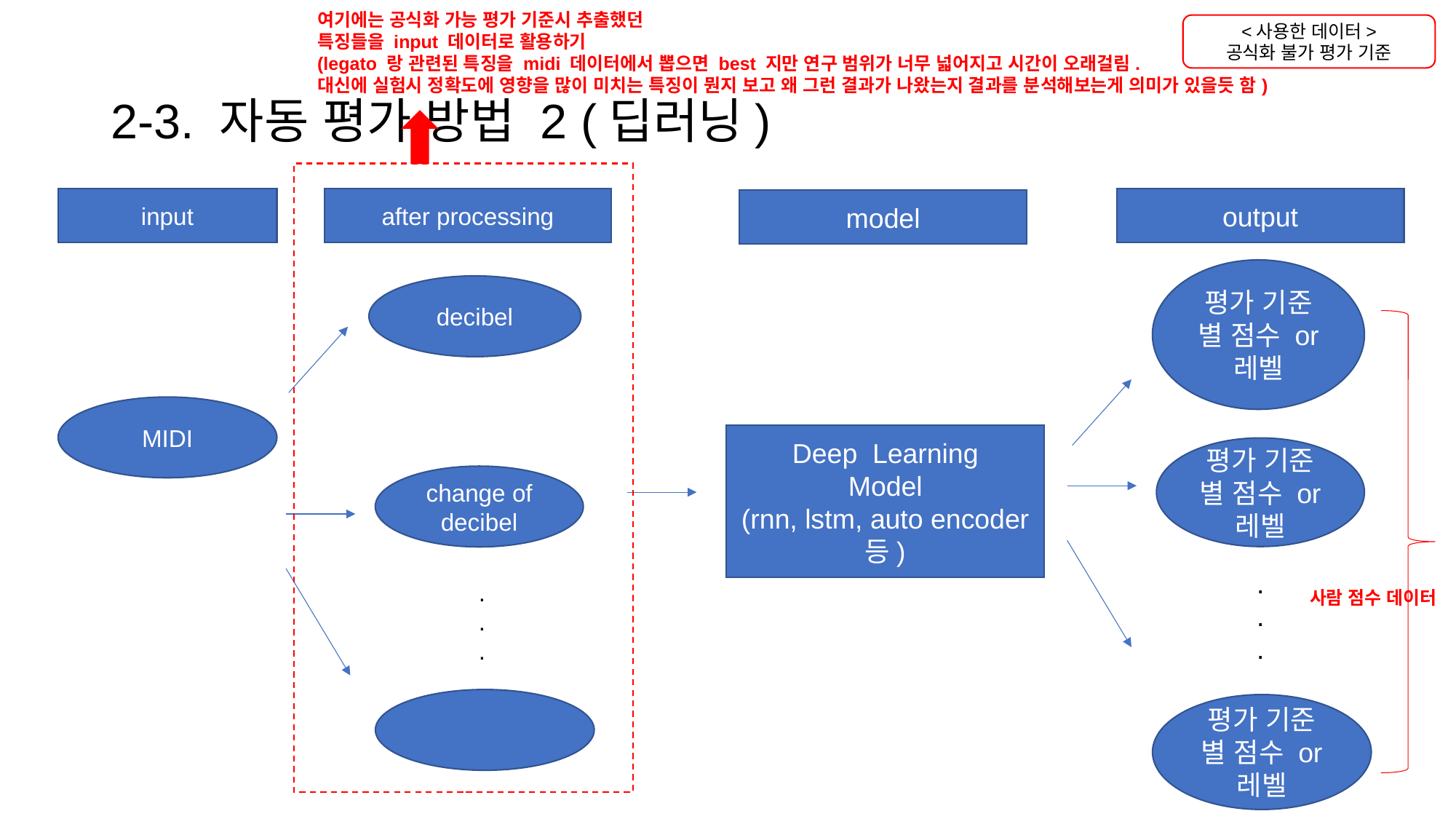

여기에는 공식화 가능 평가 기준시 추출했던
특징들을 input 데이터로 활용하기
(legato 랑 관련된 특징을 midi 데이터에서 뽑으면 best 지만 연구 범위가 너무 넓어지고 시간이 오래걸림.
대신에 실험시 정확도에 영향을 많이 미치는 특징이 뭔지 보고 왜 그런 결과가 나왔는지 결과를 분석해보는게 의미가 있을듯 함)
<사용한 데이터>
공식화 불가 평가 기준
# 2-3. 자동 평가 방법 2 (딥러닝)

input
after processing
output
model
평가 기준 별 점수 or 레벨
decibel

MIDI
Deep  Learning
Model
(rnn, lstm, auto encoder 등)
평가 기준 별 점수 or 레벨
change of decibel
.
.
.
.
.
.
사람 점수 데이터

평가 기준 별 점수 or 레벨